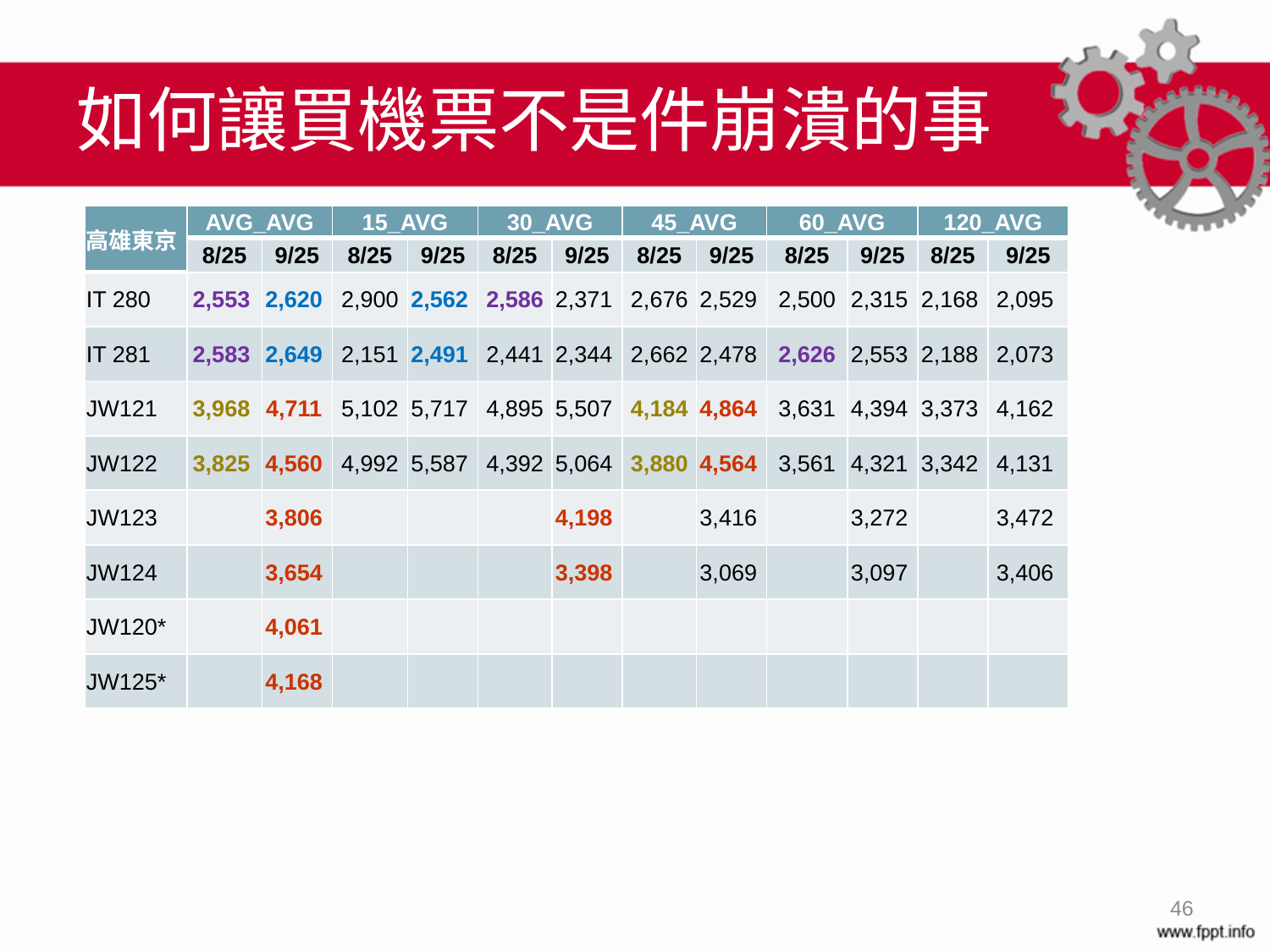

# 如何讓買機票不是件崩潰的事
| 高雄東京 | AVG\_AVG |  | 15\_AVG |  | 30\_AVG |  | 45\_AVG |  | 60\_AVG |  | 120\_AVG |  |
| --- | --- | --- | --- | --- | --- | --- | --- | --- | --- | --- | --- | --- |
|  | 8/25 | 9/25 | 8/25 | 9/25 | 8/25 | 9/25 | 8/25 | 9/25 | 8/25 | 9/25 | 8/25 | 9/25 |
| IT 280 | 2,553 | 2,620 | 2,900 | 2,562 | 2,586 | 2,371 | 2,676 | 2,529 | 2,500 | 2,315 | 2,168 | 2,095 |
| IT 281 | 2,583 | 2,649 | 2,151 | 2,491 | 2,441 | 2,344 | 2,662 | 2,478 | 2,626 | 2,553 | 2,188 | 2,073 |
| JW121 | 3,968 | 4,711 | 5,102 | 5,717 | 4,895 | 5,507 | 4,184 | 4,864 | 3,631 | 4,394 | 3,373 | 4,162 |
| JW122 | 3,825 | 4,560 | 4,992 | 5,587 | 4,392 | 5,064 | 3,880 | 4,564 | 3,561 | 4,321 | 3,342 | 4,131 |
| JW123 |  | 3,806 |  |  |  | 4,198 |  | 3,416 |  | 3,272 |  | 3,472 |
| JW124 |  | 3,654 |  |  |  | 3,398 |  | 3,069 |  | 3,097 |  | 3,406 |
| JW120\* |  | 4,061 |  |  |  |  |  |  |  |  |  |  |
| JW125\* |  | 4,168 |  |  |  |  |  |  |  |  |  |  |
46